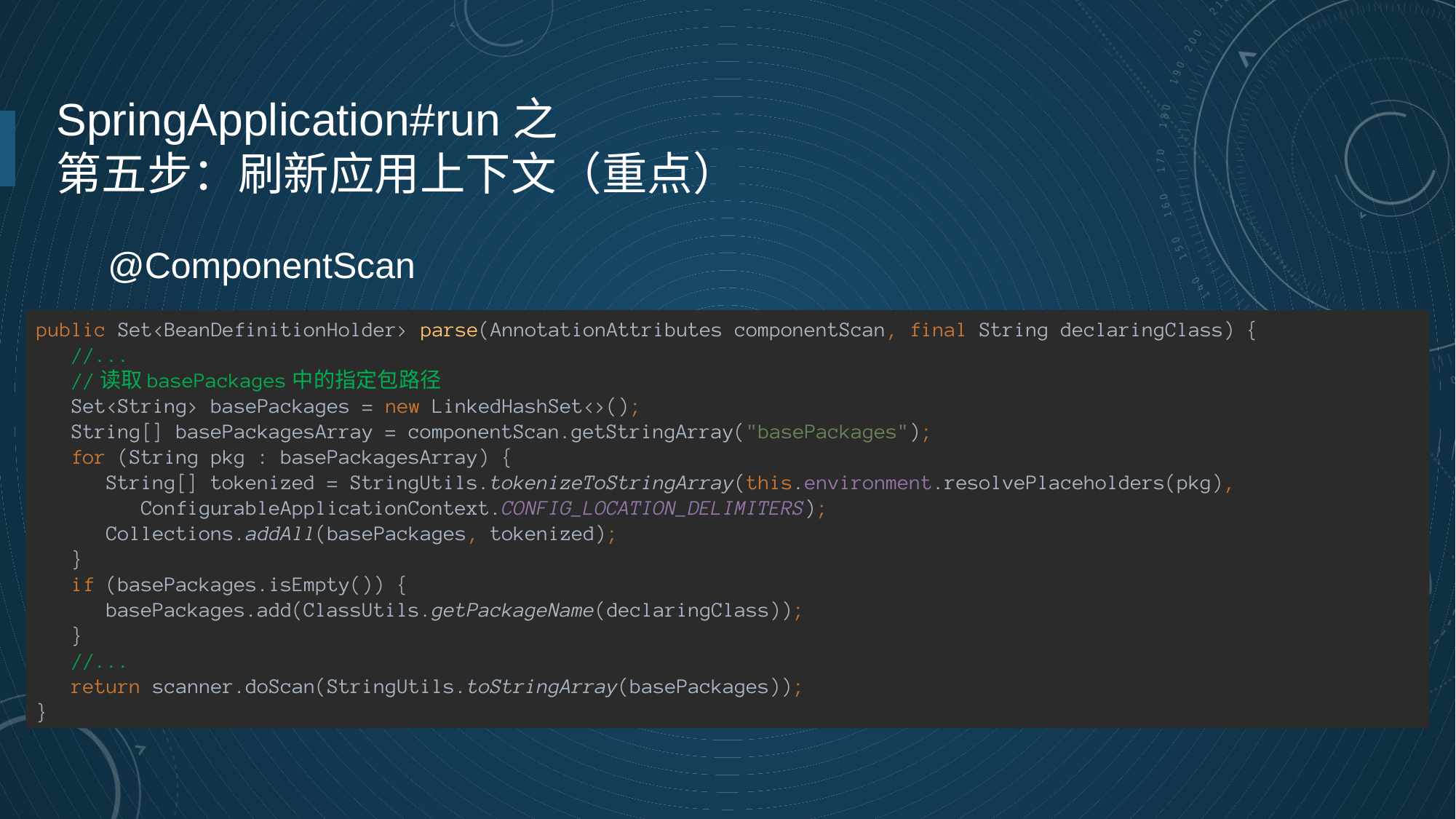

# SpringApplication#run之 第五步：刷新应用上下文（重点）
@ComponentScan
public Set<BeanDefinitionHolder> parse(AnnotationAttributes componentScan, final String declaringClass) {
   //...
   //读取basePackages中的指定包路径
   Set<String> basePackages = new LinkedHashSet<>();
   String[] basePackagesArray = componentScan.getStringArray("basePackages");
   for (String pkg : basePackagesArray) {
      String[] tokenized = StringUtils.tokenizeToStringArray(this.environment.resolvePlaceholders(pkg),
         ConfigurableApplicationContext.CONFIG_LOCATION_DELIMITERS);
      Collections.addAll(basePackages, tokenized);
   }
   if (basePackages.isEmpty()) {
      basePackages.add(ClassUtils.getPackageName(declaringClass));
   }
   //...
   return scanner.doScan(StringUtils.toStringArray(basePackages));
}